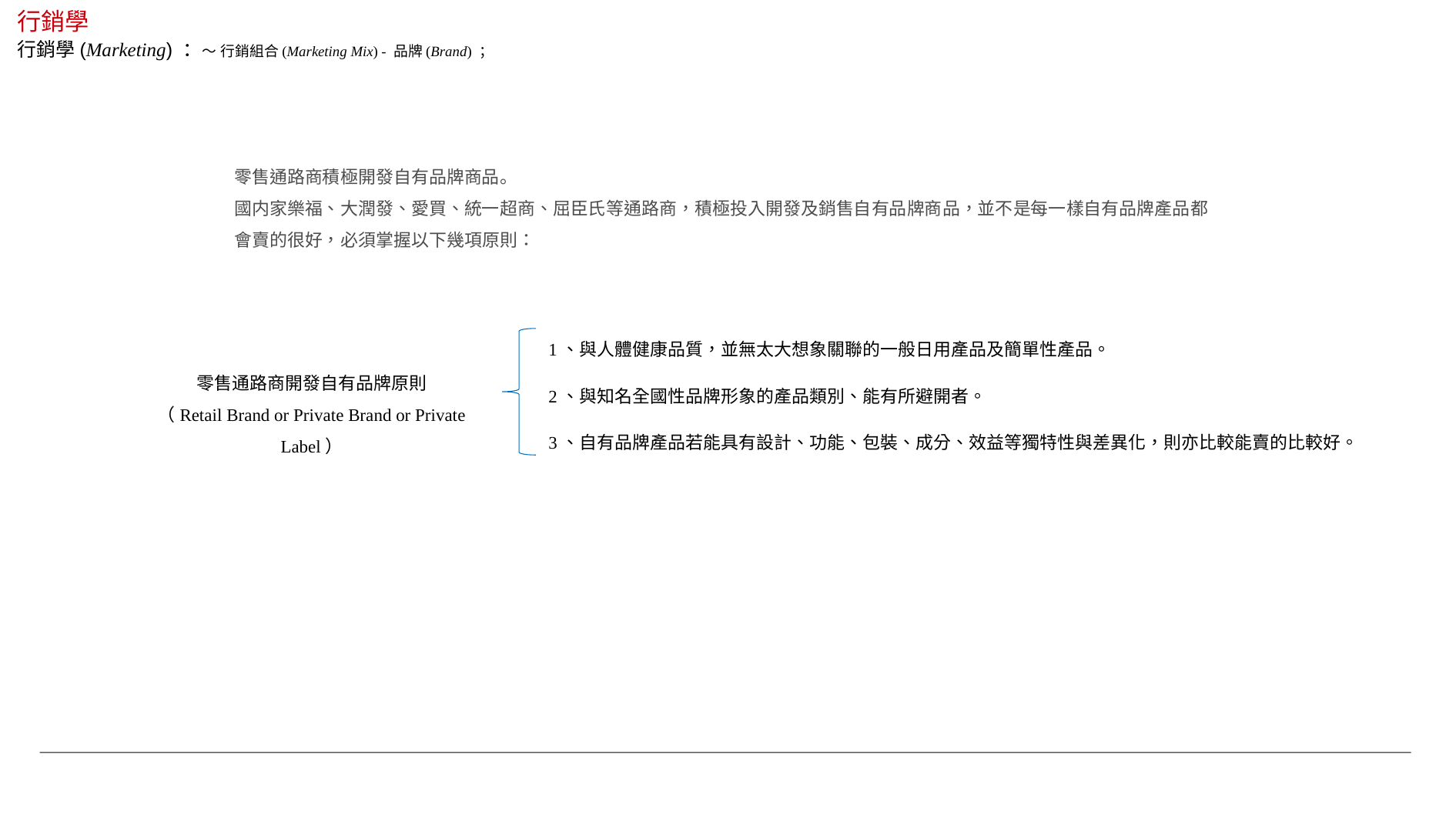

行銷學
行銷學(Marketing) ：～ 行銷組合(Marketing Mix) - 品牌(Brand) ；
零售通路商積極開發自有品牌商品。
國内家樂福、大潤發、愛買、統一超商、屈臣氏等通路商，積極投入開發及銷售自有品牌商品，並不是每一樣自有品牌產品都會賣的很好，必須掌握以下幾項原則：
1、與人體健康品質，並無太大想象關聯的一般日用產品及簡單性產品。

零售通路商開發自有品牌原則
（Retail Brand or Private Brand or Private Label）
2、與知名全國性品牌形象的產品類別、能有所避開者。
3、自有品牌產品若能具有設計、功能、包裝、成分、效益等獨特性與差異化，則亦比較能賣的比較好。